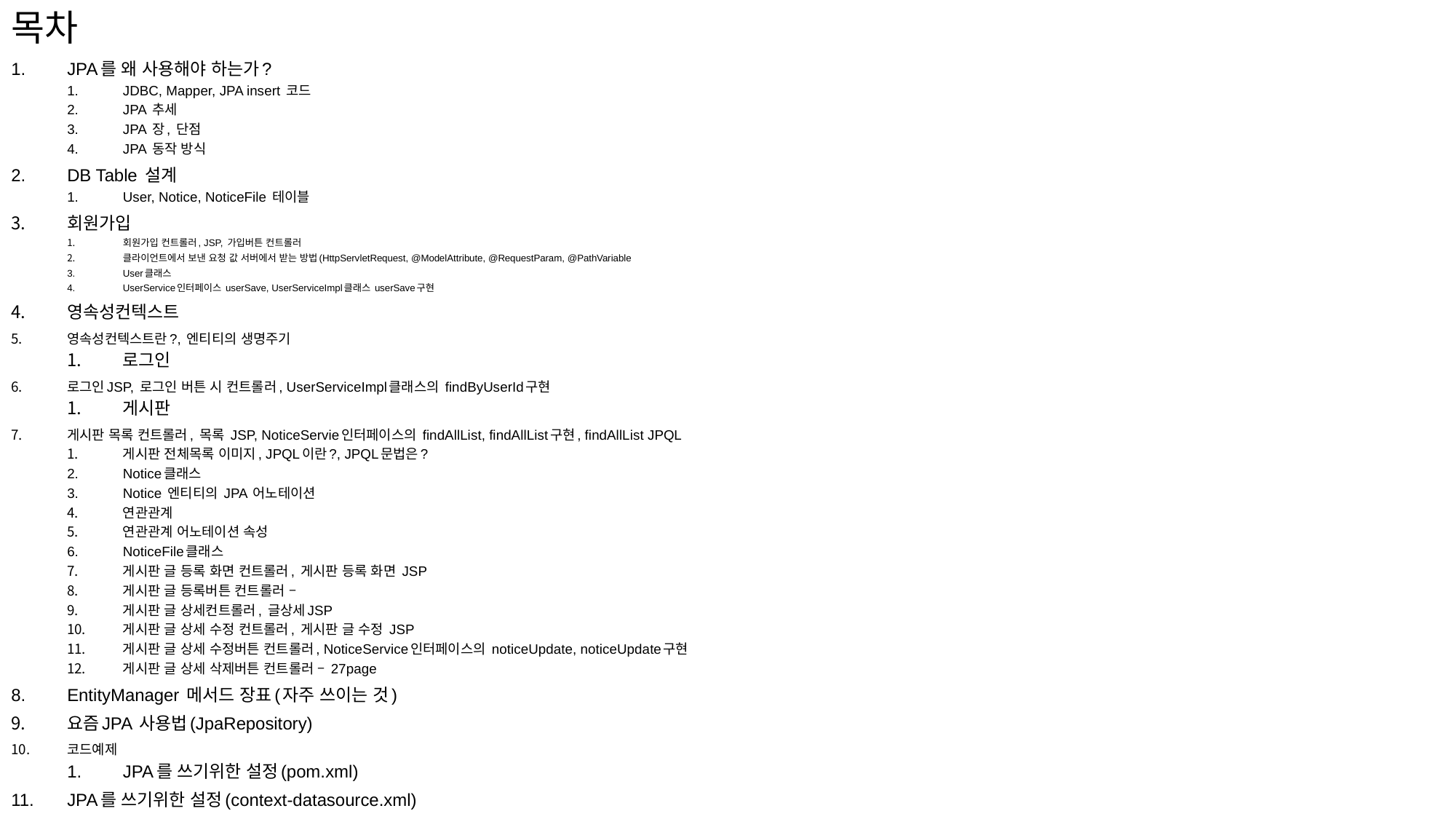

# 목차
JPA를 왜 사용해야 하는가?
JDBC, Mapper, JPA insert 코드
JPA 추세
JPA 장, 단점
JPA 동작 방식
DB Table 설계
User, Notice, NoticeFile 테이블
회원가입
회원가입 컨트롤러, JSP, 가입버튼 컨트롤러
클라이언트에서 보낸 요청 값 서버에서 받는 방법(HttpServletRequest, @ModelAttribute, @RequestParam, @PathVariable
User클래스
UserService인터페이스 userSave, UserServiceImpl클래스 userSave구현
영속성컨텍스트
영속성컨텍스트란?, 엔티티의 생명주기
로그인
로그인JSP, 로그인 버튼 시 컨트롤러, UserServiceImpl클래스의 findByUserId구현
게시판
게시판 목록 컨트롤러, 목록 JSP, NoticeServie인터페이스의 findAllList, findAllList구현, findAllList JPQL
게시판 전체목록 이미지, JPQL이란?, JPQL문법은?
Notice클래스
Notice 엔티티의 JPA 어노테이션
연관관계
연관관계 어노테이션 속성
NoticeFile클래스
게시판 글 등록 화면 컨트롤러, 게시판 등록 화면 JSP
게시판 글 등록버튼 컨트롤러 –
게시판 글 상세컨트롤러, 글상세JSP
게시판 글 상세 수정 컨트롤러, 게시판 글 수정 JSP
게시판 글 상세 수정버튼 컨트롤러, NoticeService인터페이스의 noticeUpdate, noticeUpdate구현
게시판 글 상세 삭제버튼 컨트롤러 – 27page
EntityManager 메서드 장표(자주 쓰이는 것)
요즘JPA 사용법(JpaRepository)
코드예제
JPA를 쓰기위한 설정(pom.xml)
JPA를 쓰기위한 설정(context-datasource.xml)